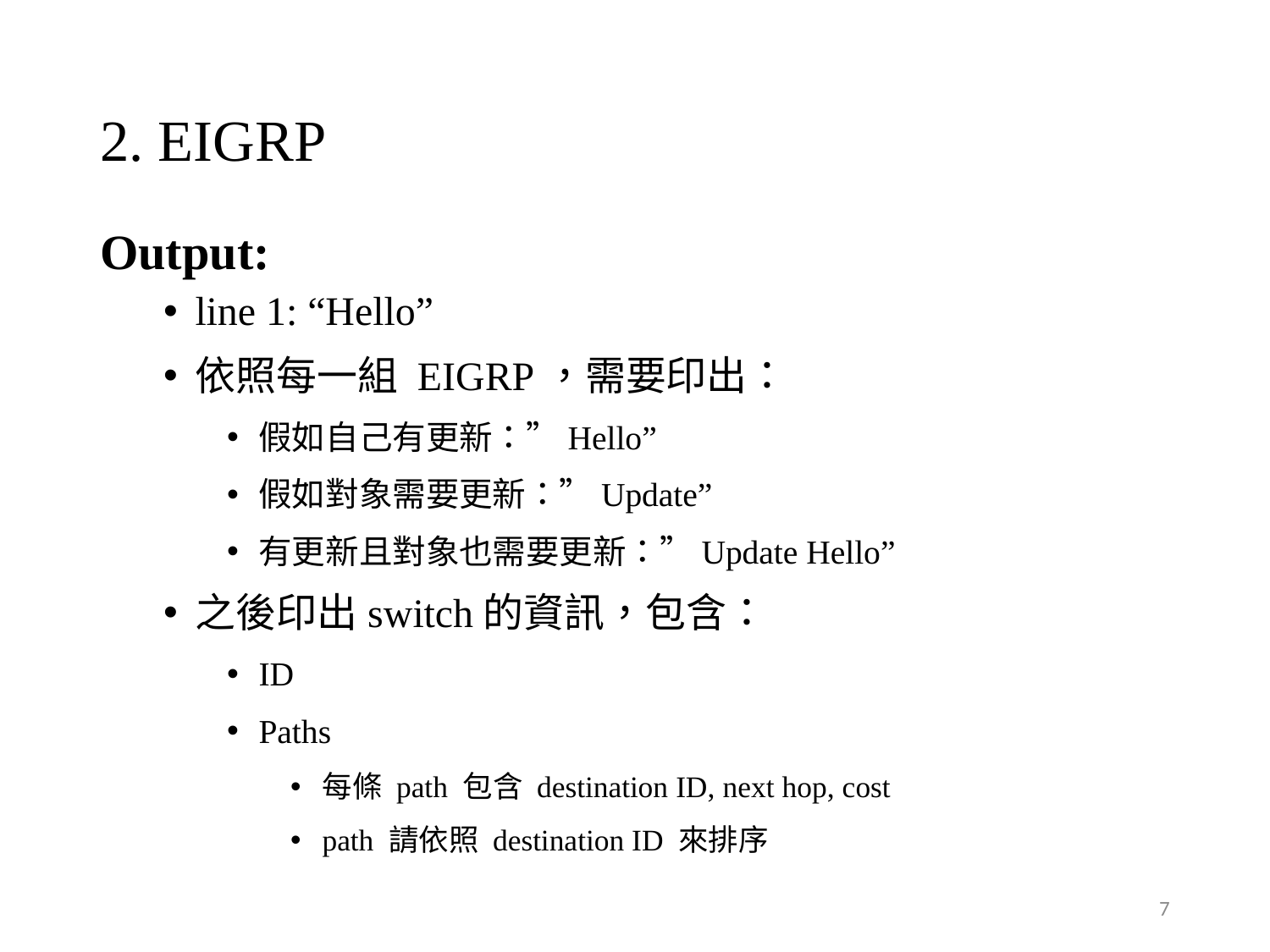

# 2. EIGRP
Output:
line 1: “Hello”
依照每一組 EIGRP，需要印出：
假如自己有更新：”Hello”
假如對象需要更新：”Update”
有更新且對象也需要更新：”Update Hello”
之後印出switch的資訊，包含：
ID
Paths
每條 path 包含 destination ID, next hop, cost
path 請依照 destination ID 來排序
7